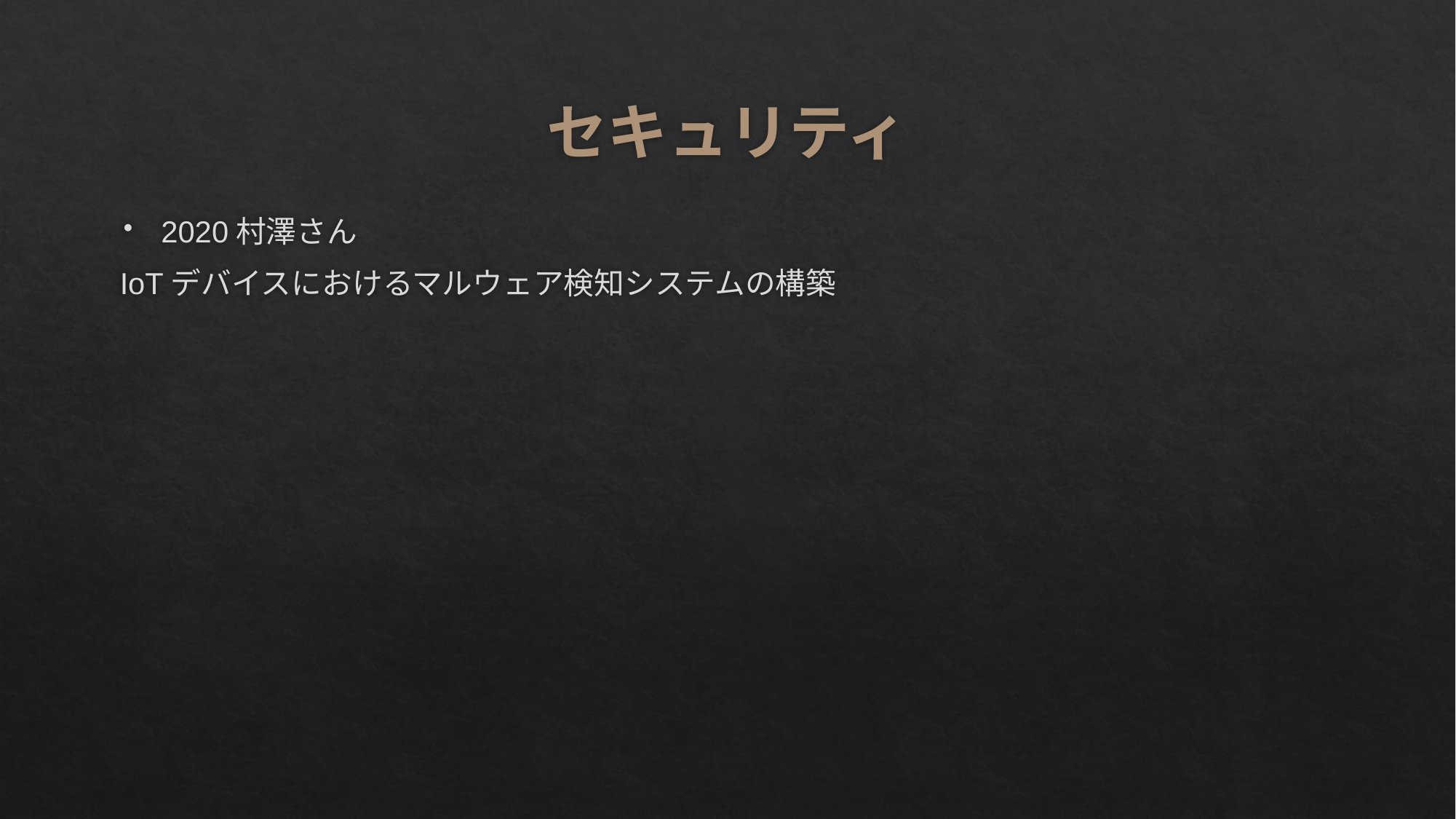

# セキュリティ
2020村澤さん
IoTデバイスにおけるマルウェア検知システムの構築